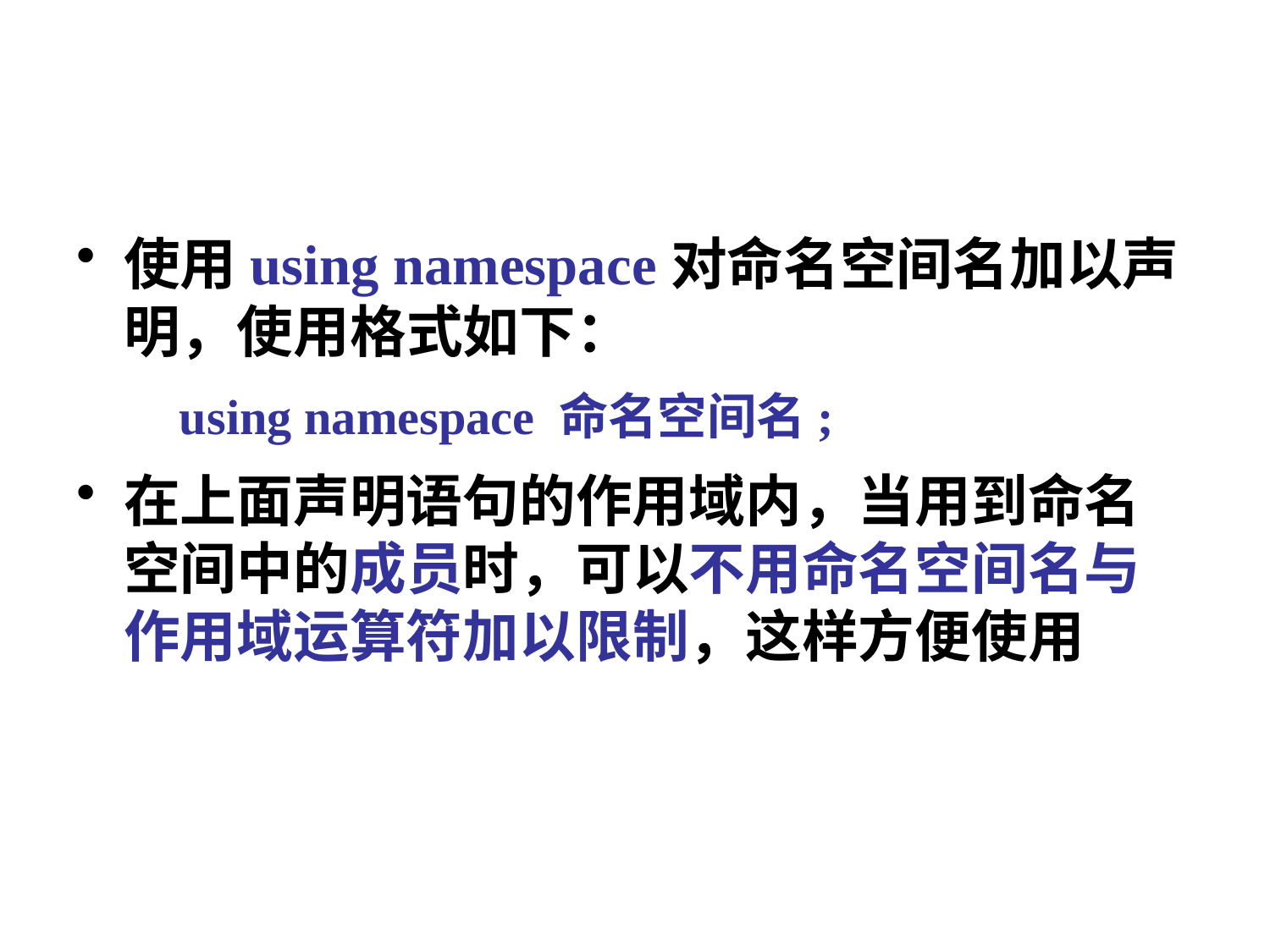

使用using namespace对命名空间名加以声明，使用格式如下：
	using namespace 命名空间名;
在上面声明语句的作用域内，当用到命名空间中的成员时，可以不用命名空间名与作用域运算符加以限制，这样方便使用